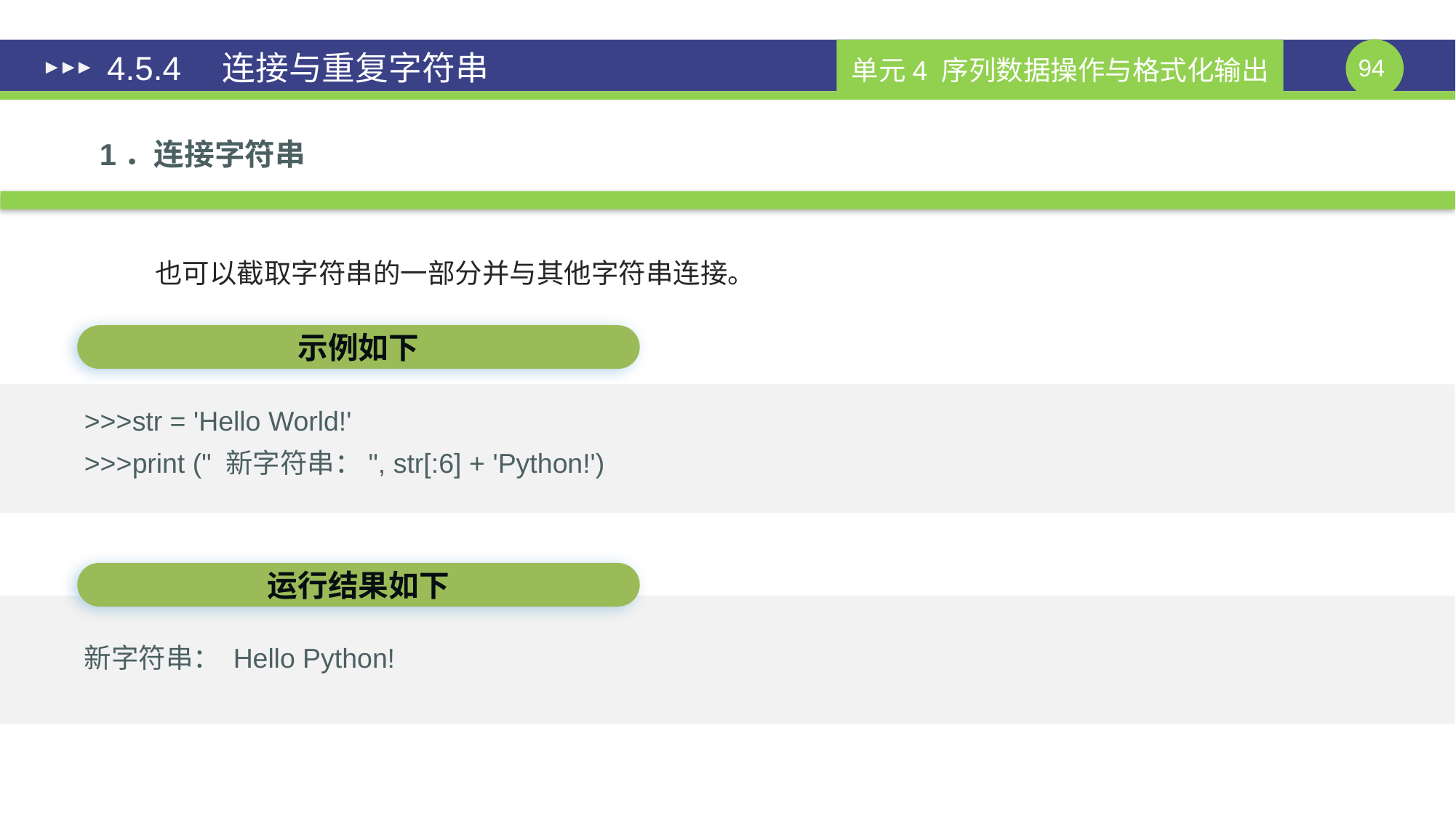

# 4.5.4　连接与重复字符串
1．连接字符串

也可以截取字符串的一部分并与其他字符串连接。
示例如下

>>>str = 'Hello World!'
>>>print (" 新字符串：", str[:6] + 'Python!')
运行结果如下

新字符串： Hello Python!